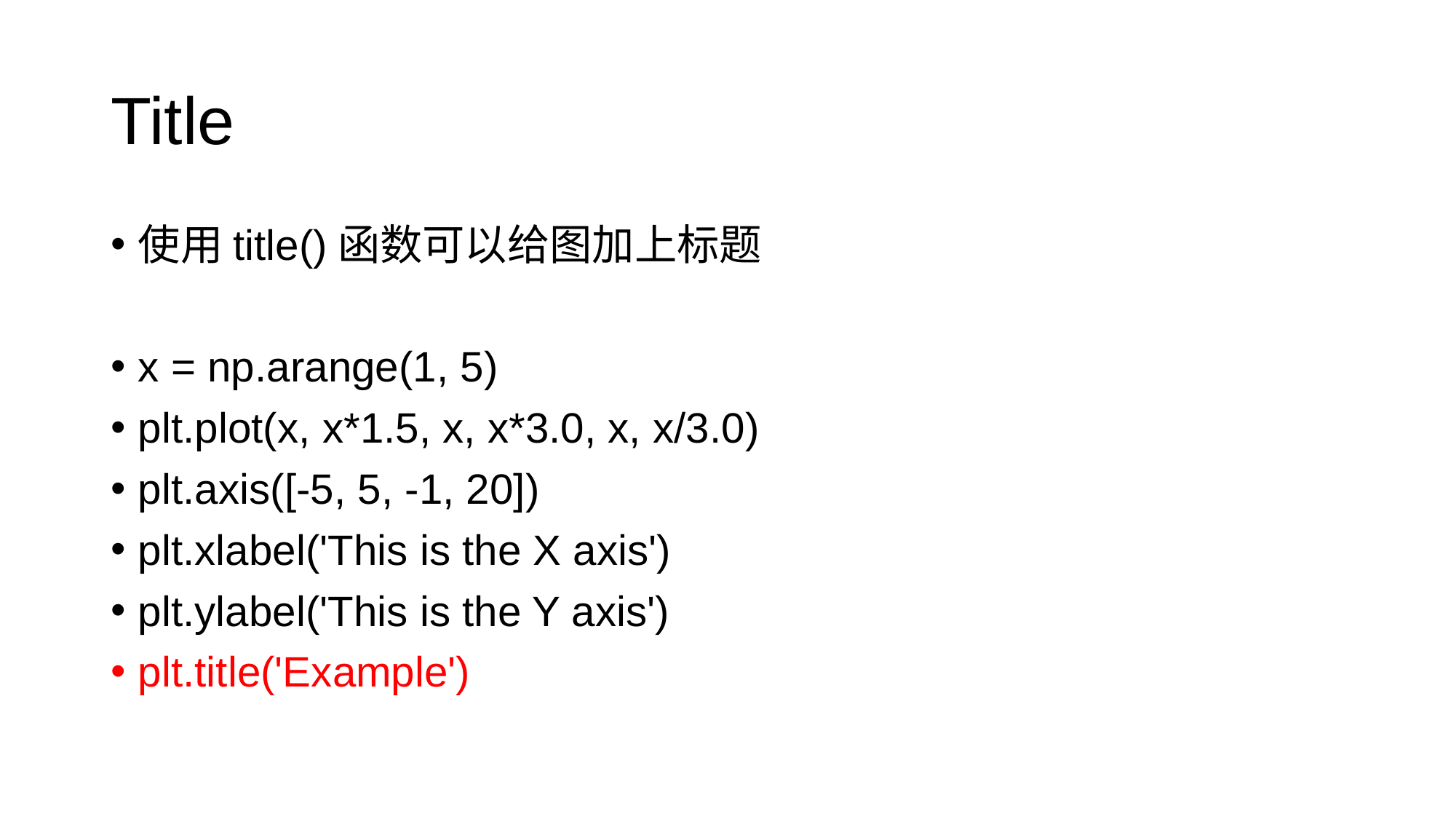

# Title
使用title()函数可以给图加上标题

x = np.arange(1, 5)
plt.plot(x, x*1.5, x, x*3.0, x, x/3.0)
plt.axis([-5, 5, -1, 20])
plt.xlabel('This is the X axis')
plt.ylabel('This is the Y axis')
plt.title('Example')